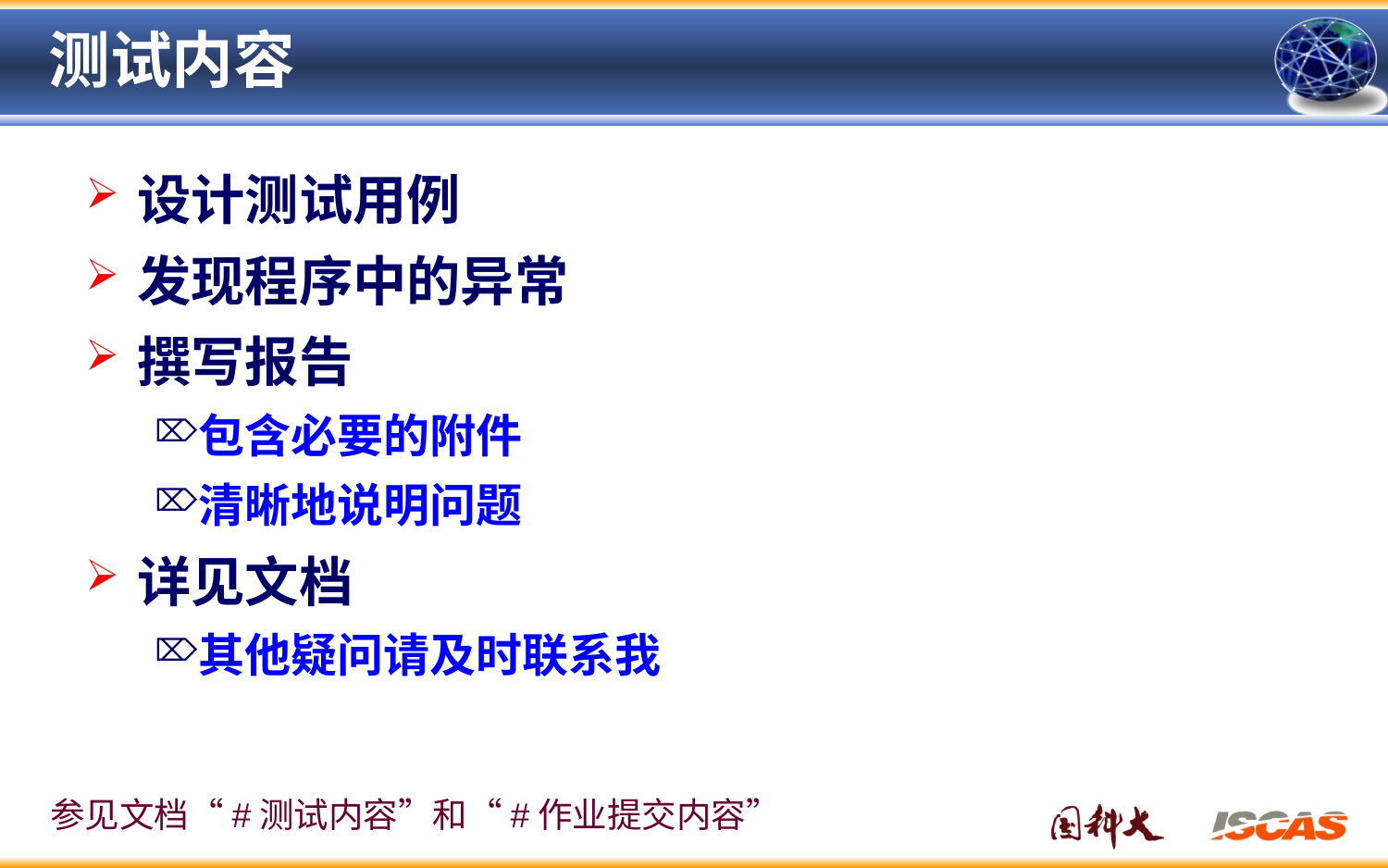

# 测试内容
设计测试用例
发现程序中的异常
撰写报告
包含必要的附件
清晰地说明问题
详见文档
其他疑问请及时联系我
参见文档“#测试内容”和“#作业提交内容”